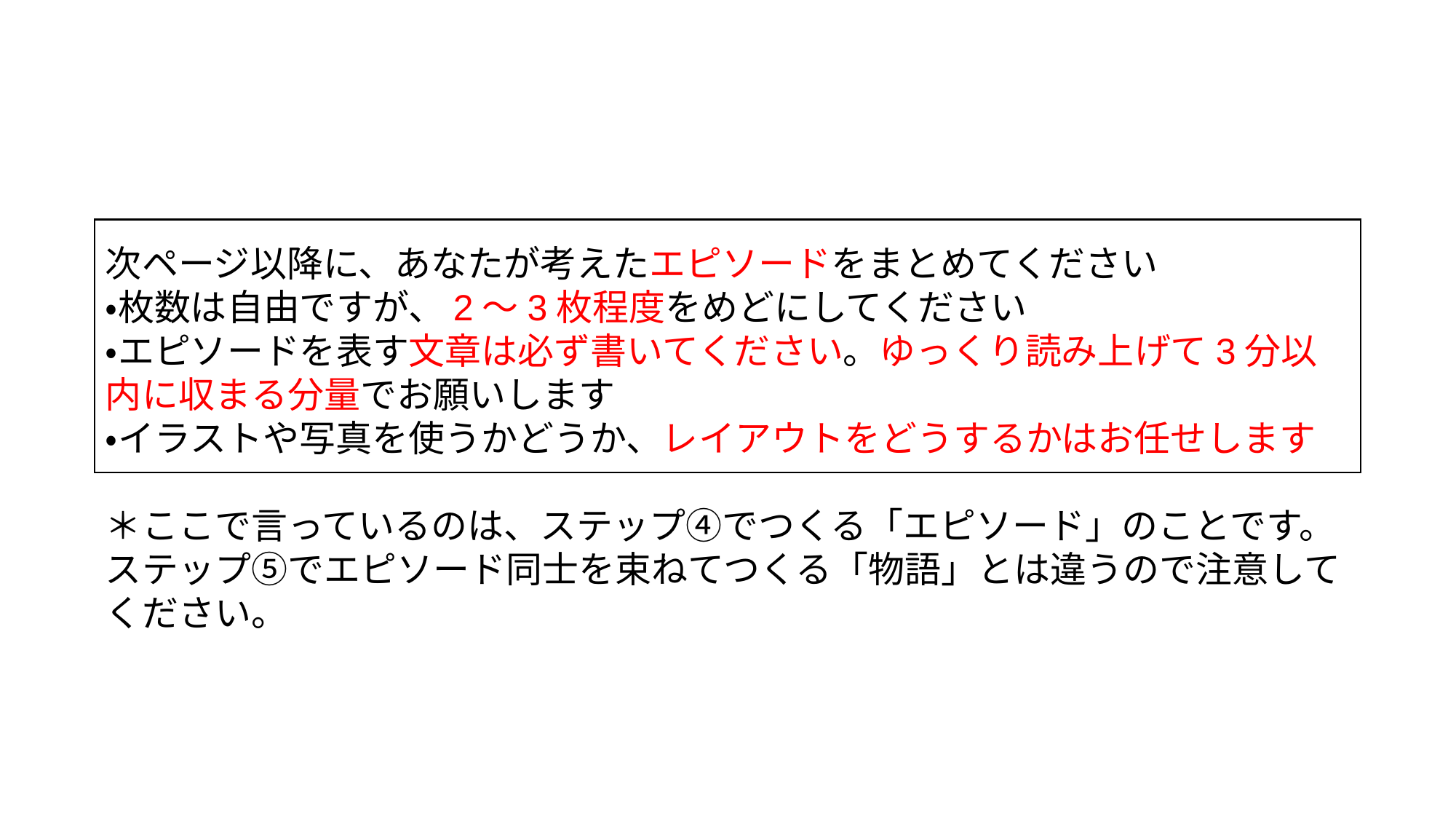

次ページ以降に、あなたが考えたエピソードをまとめてください
・枚数は自由ですが、2～3枚程度をめどにしてください
・エピソードを表す文章は必ず書いてください。ゆっくり読み上げて3分以内に収まる分量でお願いします
・イラストや写真を使うかどうか、レイアウトをどうするかはお任せします

＊ここで言っているのは、ステップ④でつくる「エピソード」のことです。ステップ⑤でエピソード同士を束ねてつくる「物語」とは違うので注意してください。